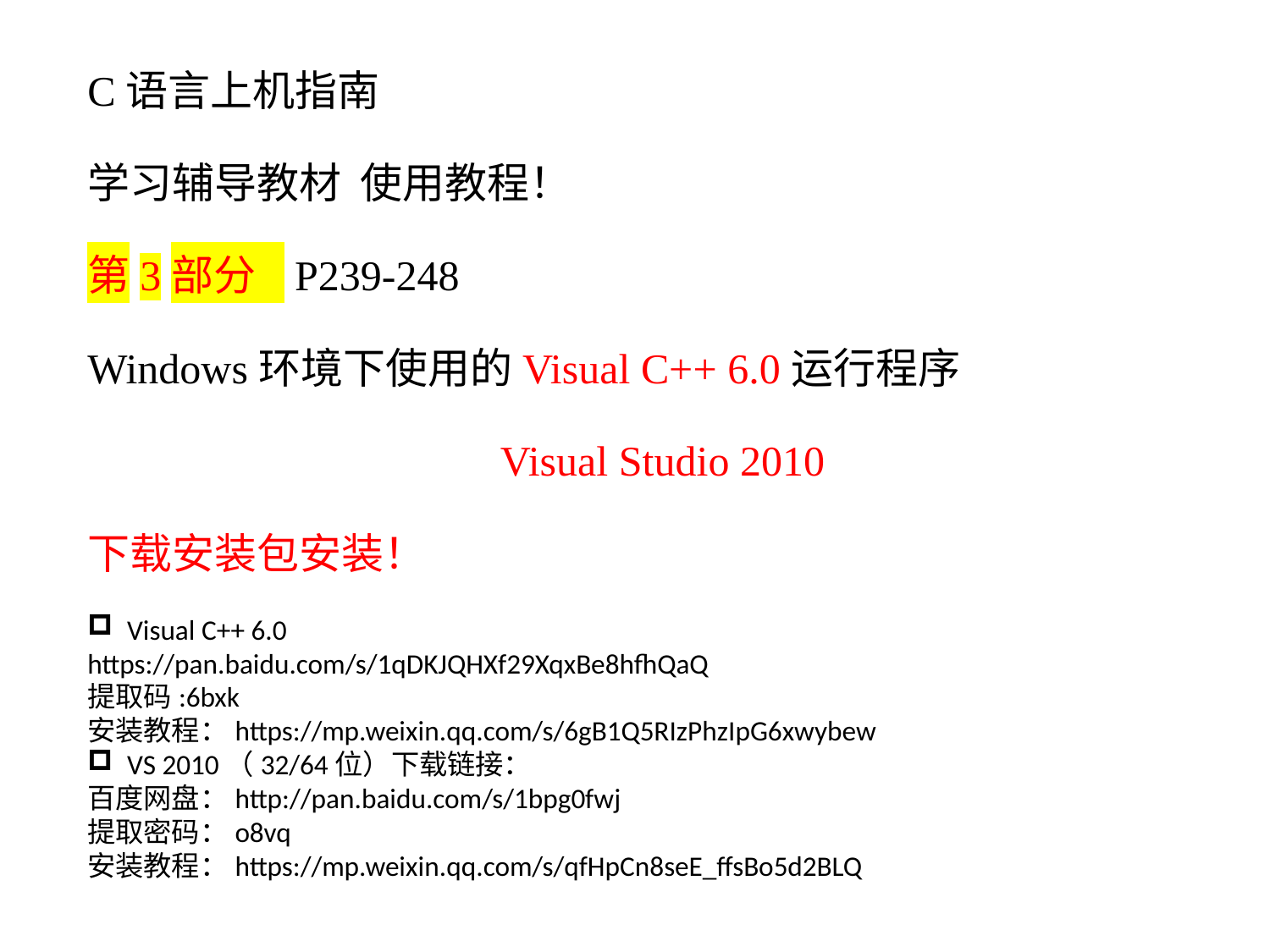

C语言上机指南
学习辅导教材  使用教程！
第3部分   P239-248
Windows环境下使用的Visual C++ 6.0运行程序
                                       Visual Studio 2010
下载安装包安装！
Visual C++ 6.0
https://pan.baidu.com/s/1qDKJQHXf29XqxBe8hfhQaQ
提取码:6bxk
安装教程：https://mp.weixin.qq.com/s/6gB1Q5RIzPhzIpG6xwybew
VS 2010（32/64位）下载链接：
百度网盘：http://pan.baidu.com/s/1bpg0fwj
提取密码：o8vq
安装教程：https://mp.weixin.qq.com/s/qfHpCn8seE_ffsBo5d2BLQ